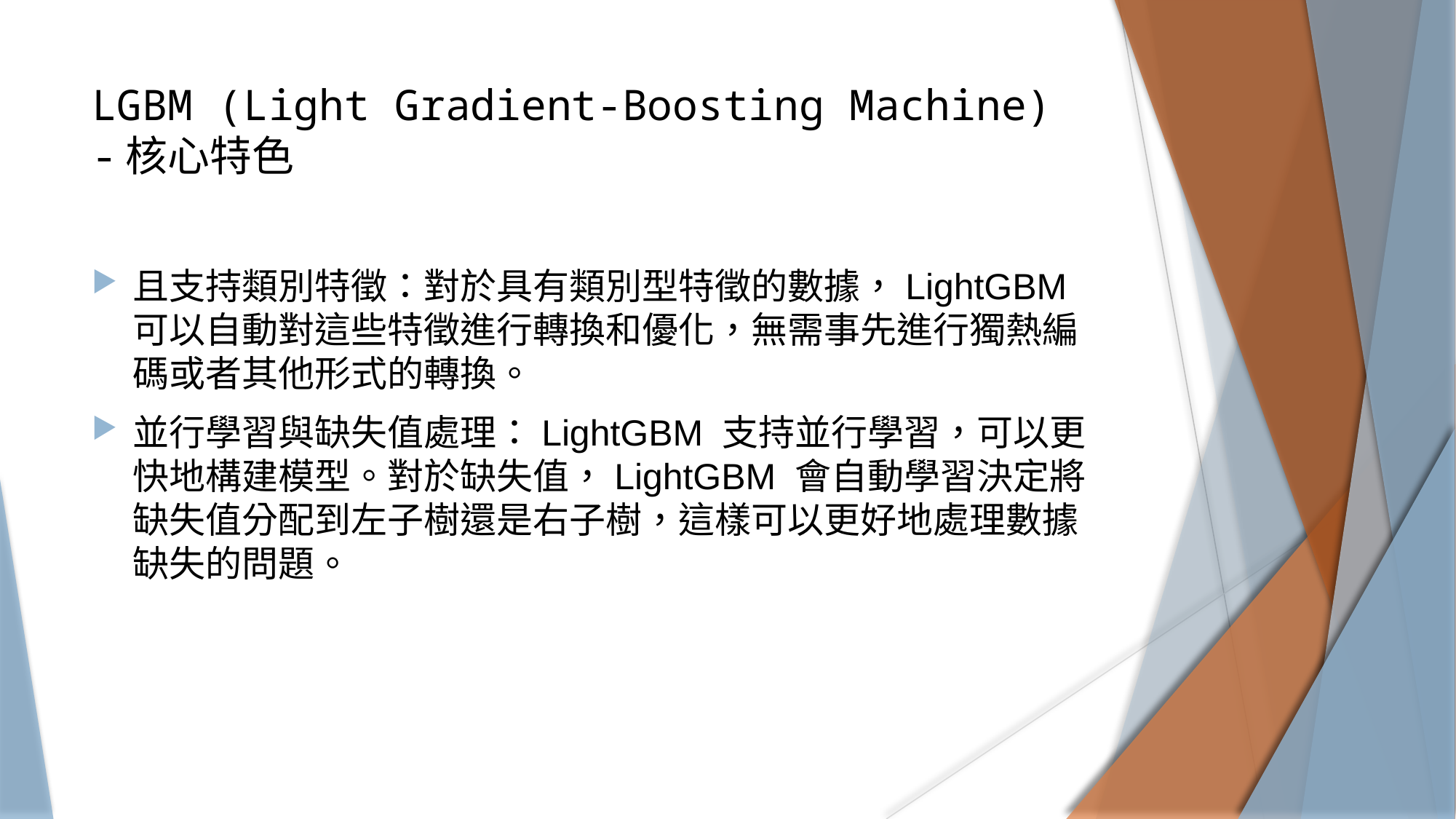

# LGBM (Light Gradient-Boosting Machine) -核心特色
且支持類別特徵：對於具有類別型特徵的數據，LightGBM 可以自動對這些特徵進行轉換和優化，無需事先進行獨熱編碼或者其他形式的轉換。
並行學習與缺失值處理：LightGBM 支持並行學習，可以更快地構建模型。對於缺失值，LightGBM 會自動學習決定將缺失值分配到左子樹還是右子樹，這樣可以更好地處理數據缺失的問題。